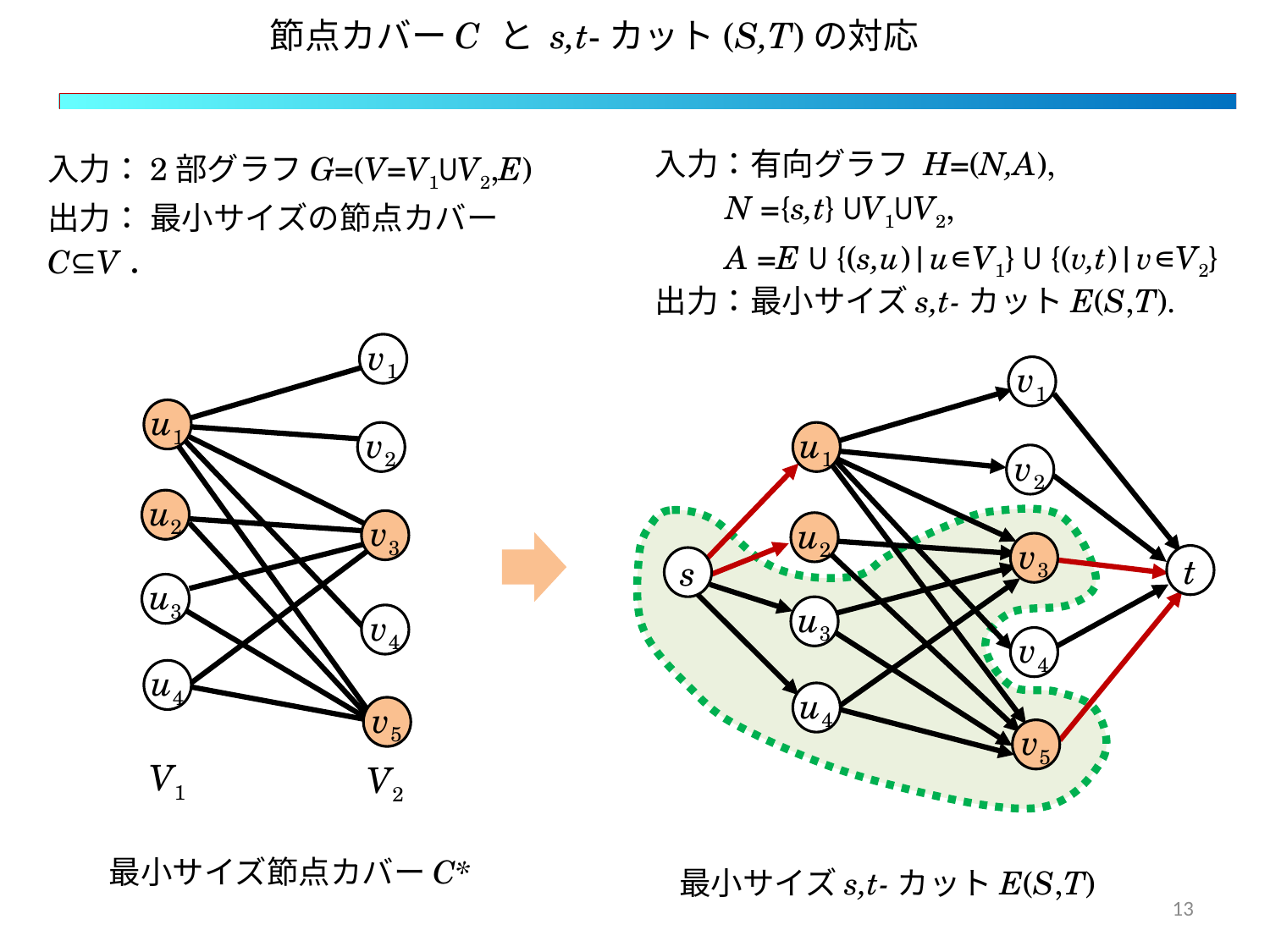

節点カバーC と s,t-カット(S,T)の対応

入力：有向グラフ H=(N,A),
        N ={s,t} UV1UV2,
        A =E U {(s,u)|u∊V1} U {(v,t)|v∊V2}
出力：最小サイズs,t-カットE(S,T).
入力：2部グラフG=(V=V1UV2,E)
出力： 最小サイズの節点カバーC⊆V．
v1
v1

u1
v2
u1

v2

u2

v3
u2

v3

t
s

u3

u3
v4

v4

u4
u4

v5

v5
V1
V2
最小サイズ節点カバーC*
最小サイズs,t-カットE(S,T)
13